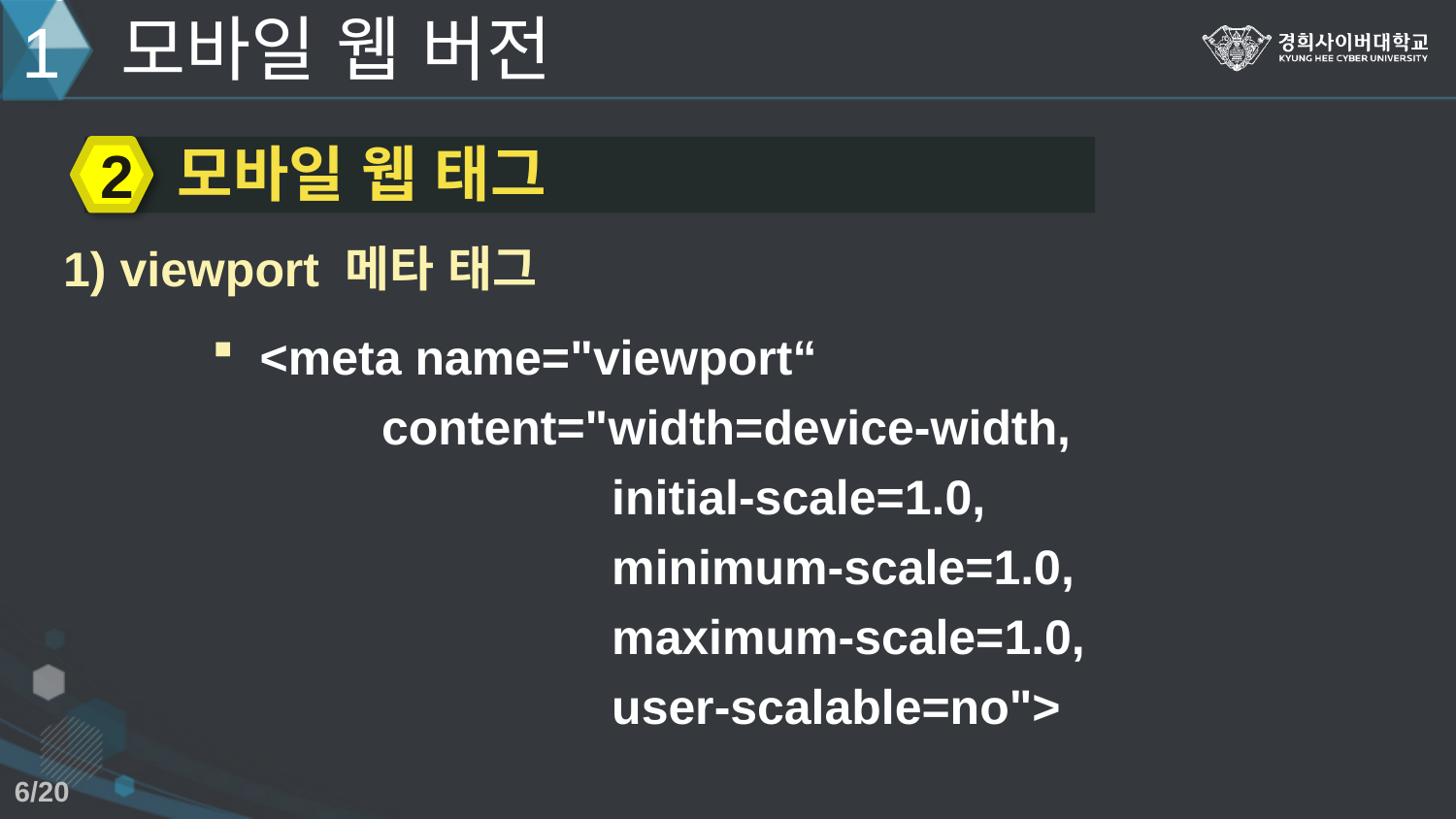

모바일 웹 버전
1
모바일 웹 태그

2
1) viewport 메타 태그
 <meta name="viewport“
          content="width=device-width,
                           initial-scale=1.0,
                           minimum-scale=1.0,
                           maximum-scale=1.0,
                           user-scalable=no">